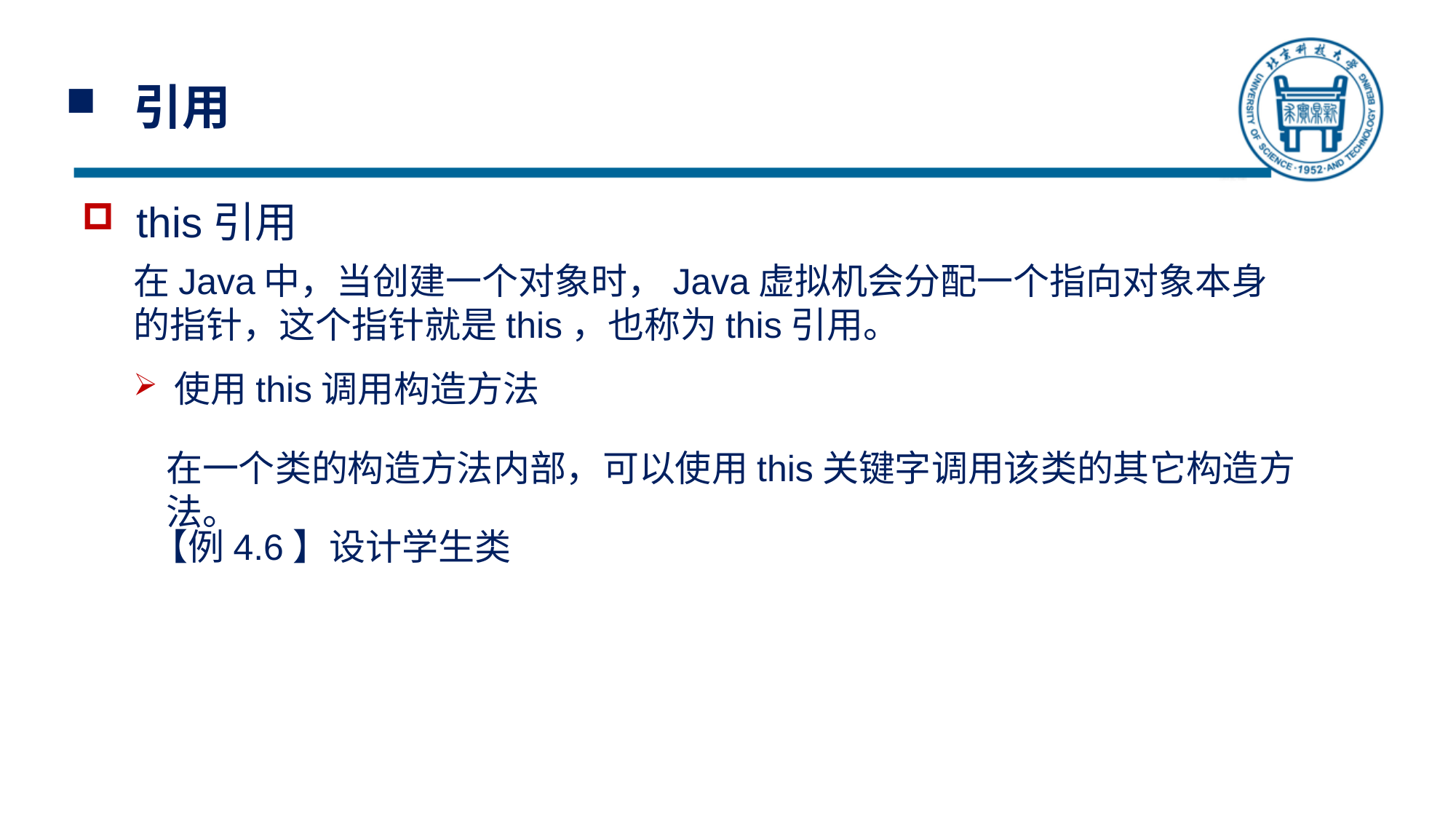

# 引用
this引用
在Java中，当创建一个对象时，Java虚拟机会分配一个指向对象本身的指针，这个指针就是this，也称为this引用。
使用this调用构造方法
在一个类的构造方法内部，可以使用this关键字调用该类的其它构造方法。
【例4.6】设计学生类